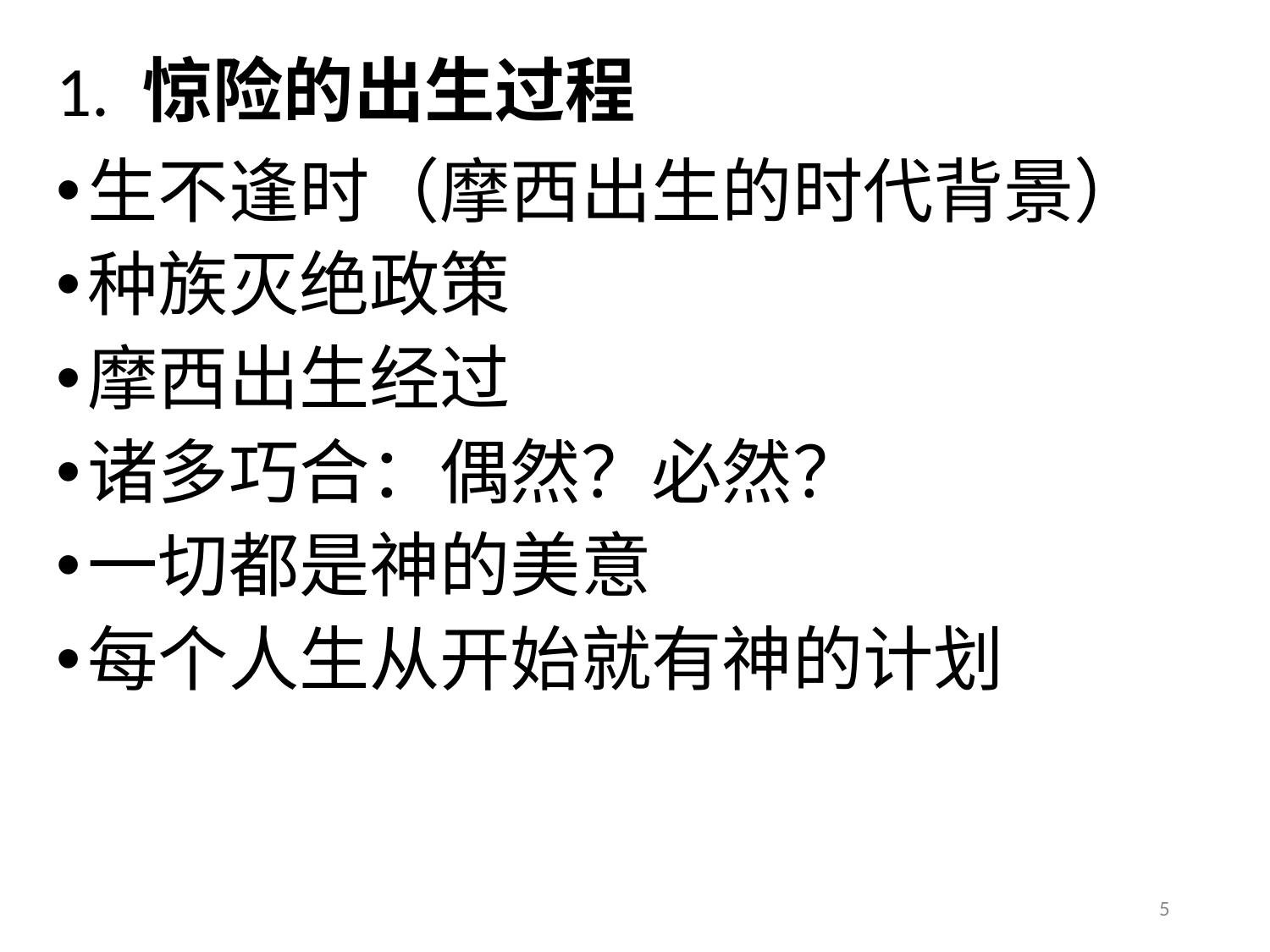

# 1. 惊险的出生过程
生不逢时（摩西出生的时代背景）
种族灭绝政策
摩西出生经过
诸多巧合：偶然？必然？
一切都是神的美意
每个人生从开始就有神的计划
5